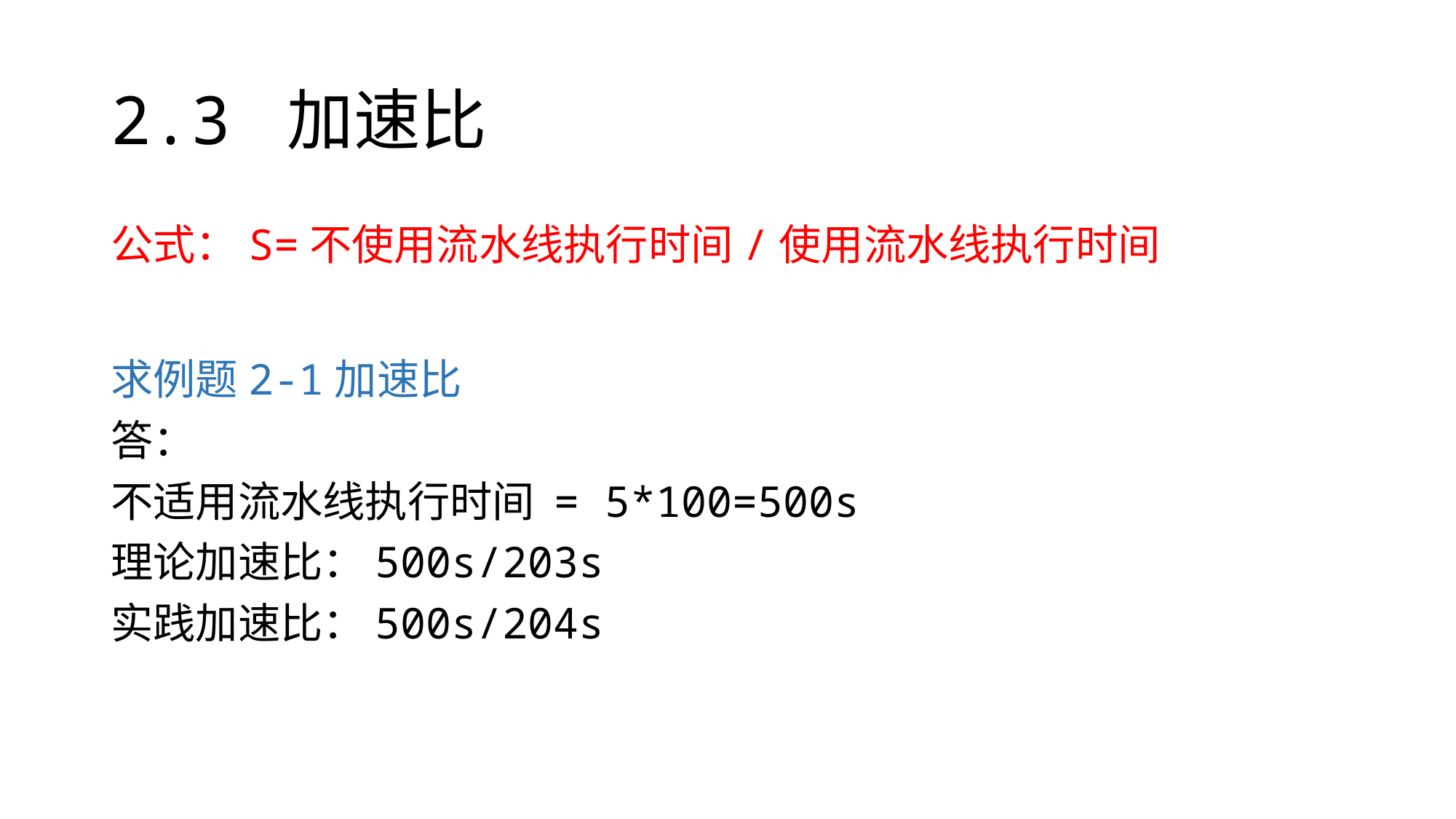

# 2.3 加速比
公式：S=不使用流水线执行时间/使用流水线执行时间
求例题2-1加速比
答：
不适用流水线执行时间 = 5*100=500s
理论加速比：500s/203s
实践加速比：500s/204s